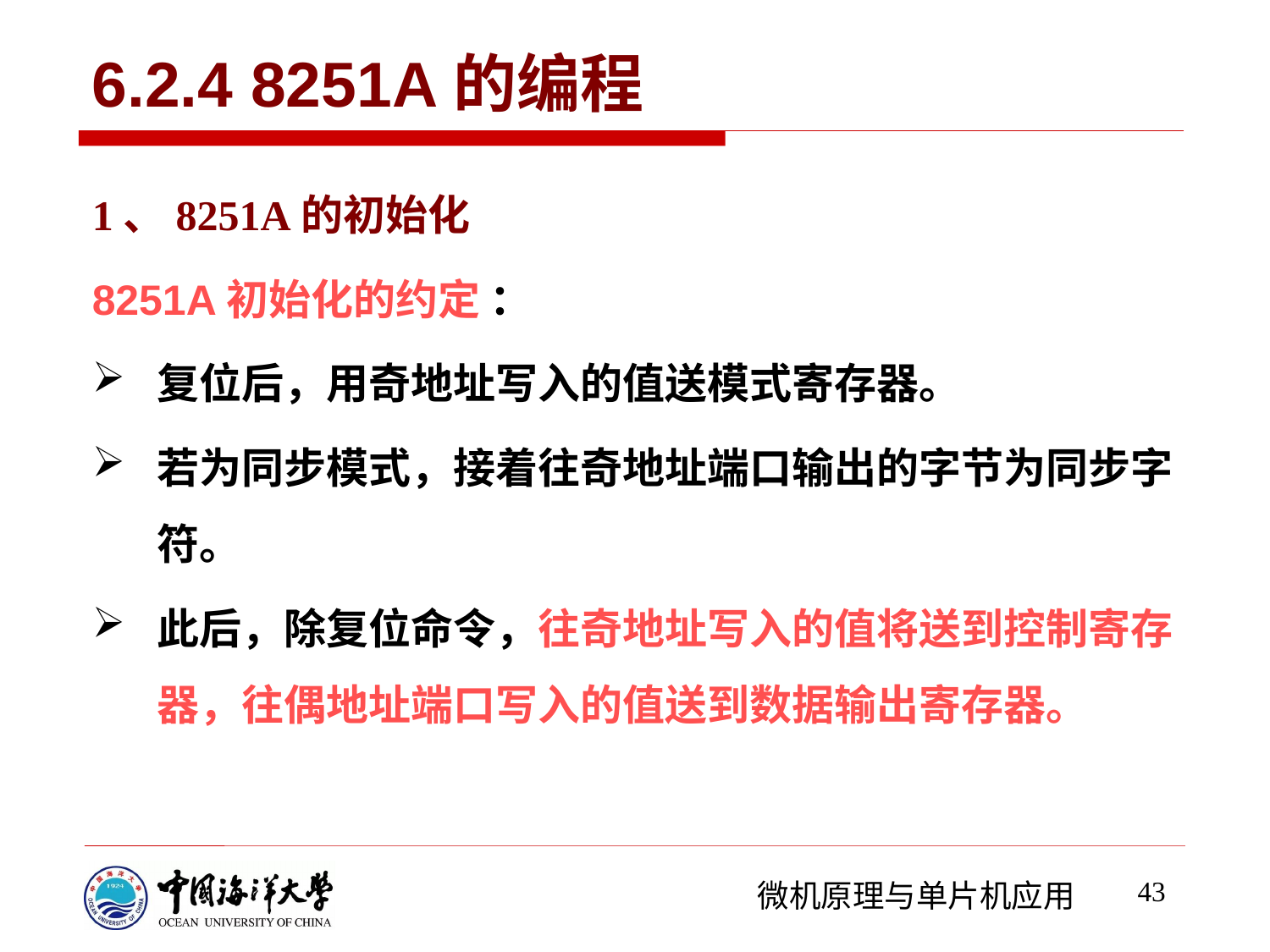

# 6.2.4 8251A的编程
1、8251A的初始化
8251A初始化的约定 ：
复位后，用奇地址写入的值送模式寄存器。
若为同步模式，接着往奇地址端口输出的字节为同步字符。
此后，除复位命令，往奇地址写入的值将送到控制寄存器，往偶地址端口写入的值送到数据输出寄存器。
43